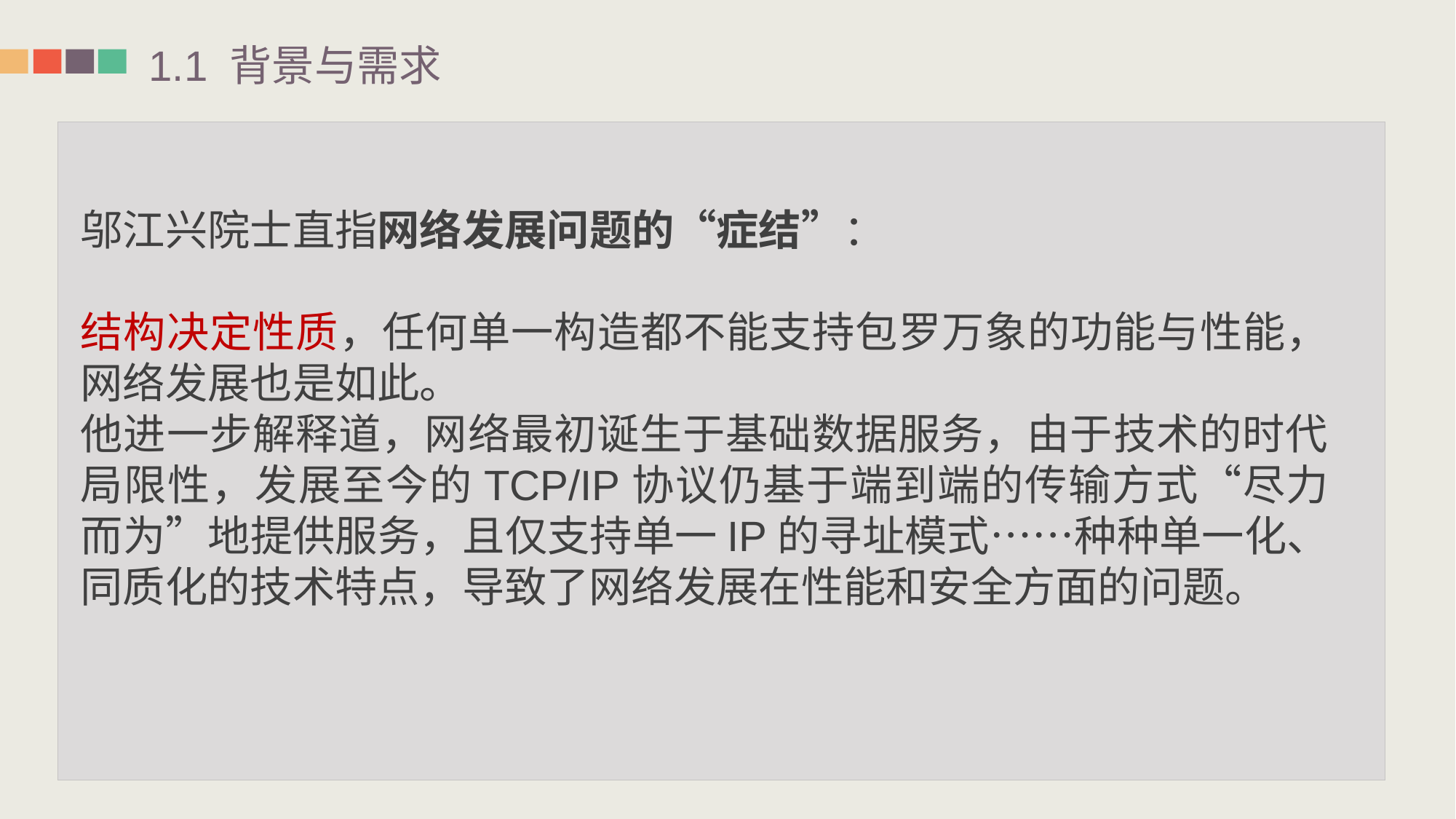

1.1 背景与需求

邬江兴院士直指网络发展问题的“症结”：

结构决定性质，任何单一构造都不能支持包罗万象的功能与性能，网络发展也是如此。
他进一步解释道，网络最初诞生于基础数据服务，由于技术的时代局限性，发展至今的TCP/IP协议仍基于端到端的传输方式“尽力而为”地提供服务，且仅支持单一IP的寻址模式……种种单一化、同质化的技术特点，导致了网络发展在性能和安全方面的问题。